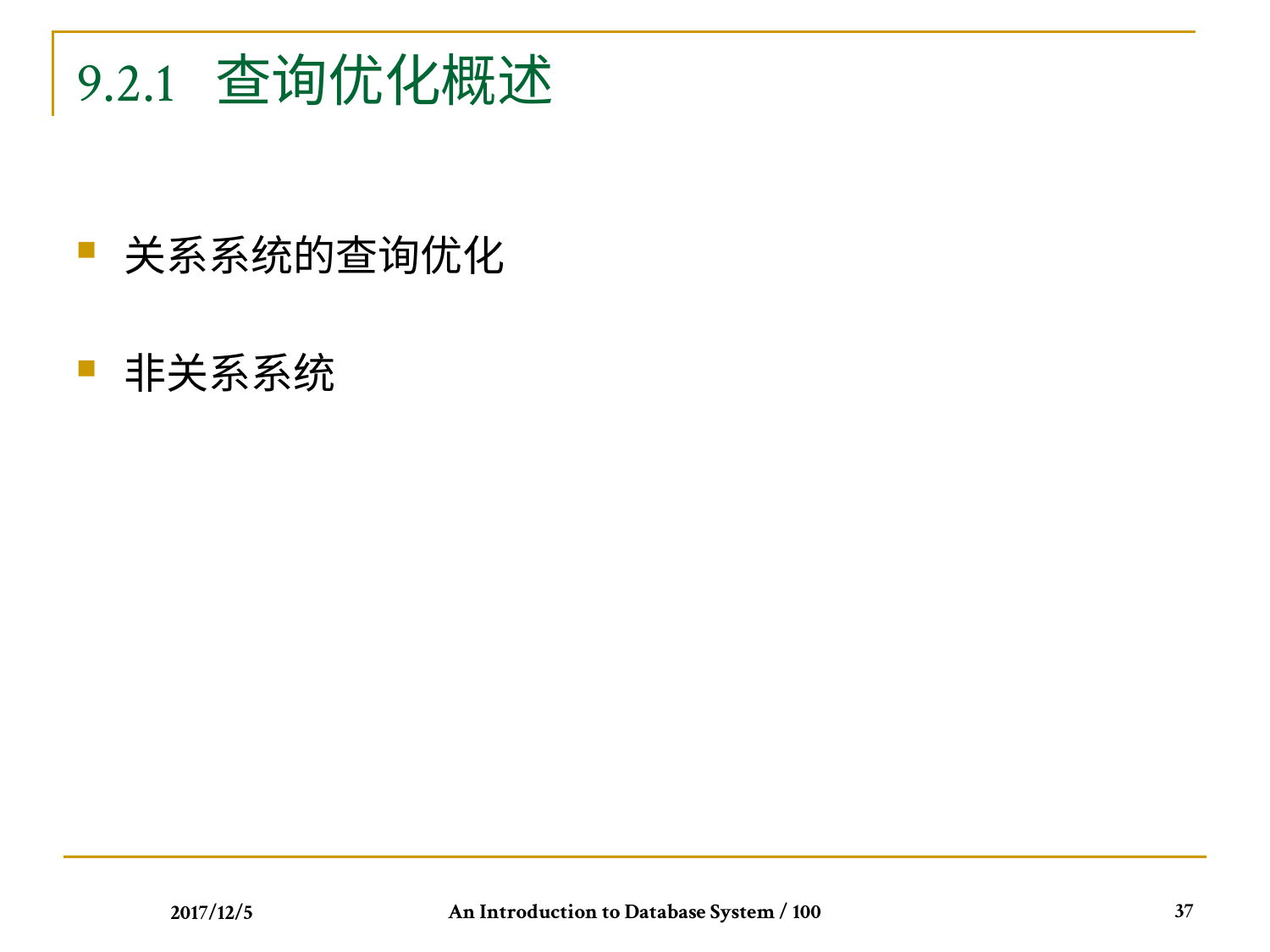

# 9.2.1  查询优化概述
关系系统的查询优化

非关系系统
2017/12/5
37
An Introduction to Database System / 100